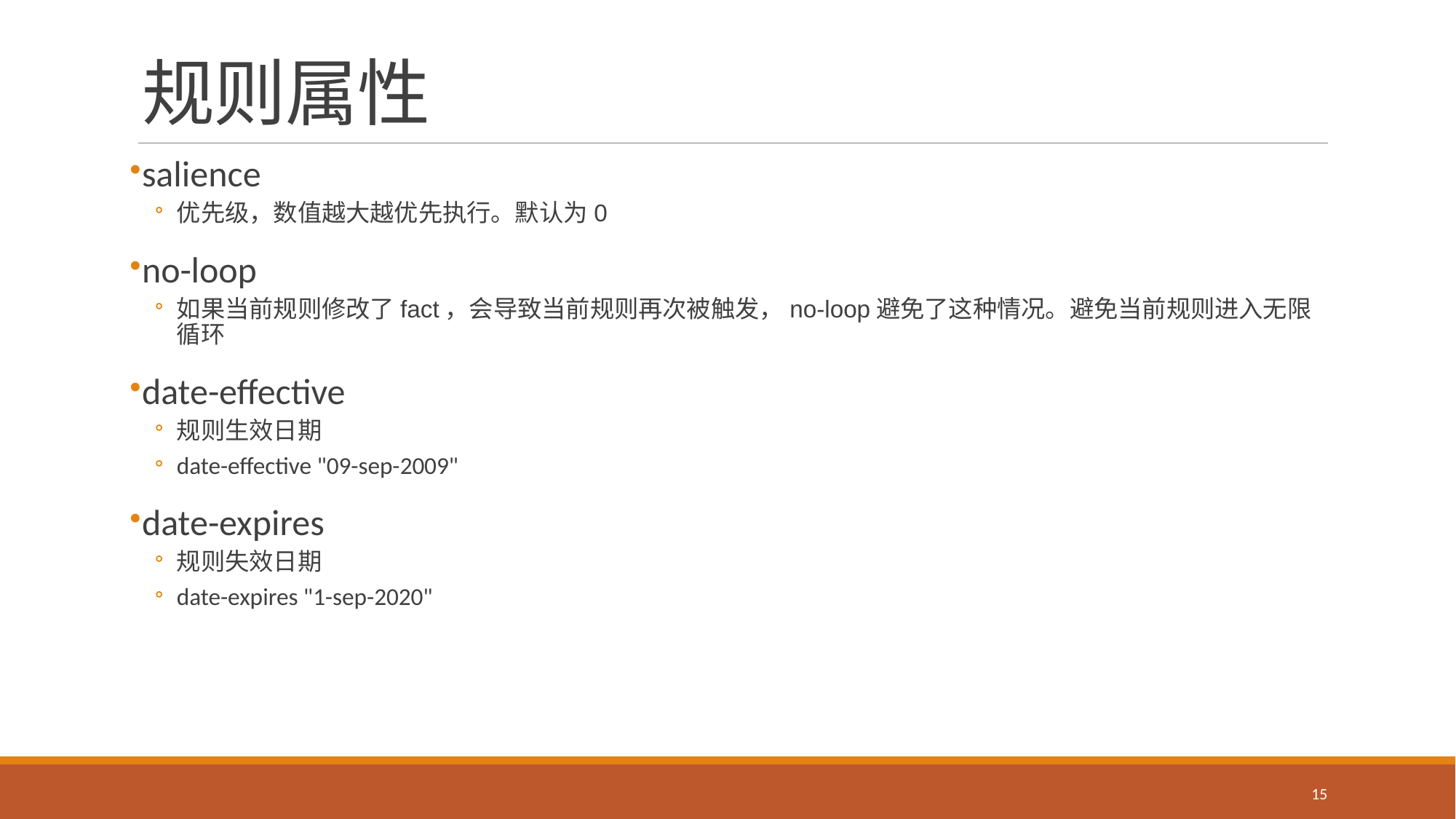

# 规则属性
salience
优先级，数值越大越优先执行。默认为0
no-loop
如果当前规则修改了fact，会导致当前规则再次被触发，no-loop避免了这种情况。避免当前规则进入无限循环
date-effective
规则生效日期
date-effective "09-sep-2009"
date-expires
规则失效日期
date-expires "1-sep-2020"
15